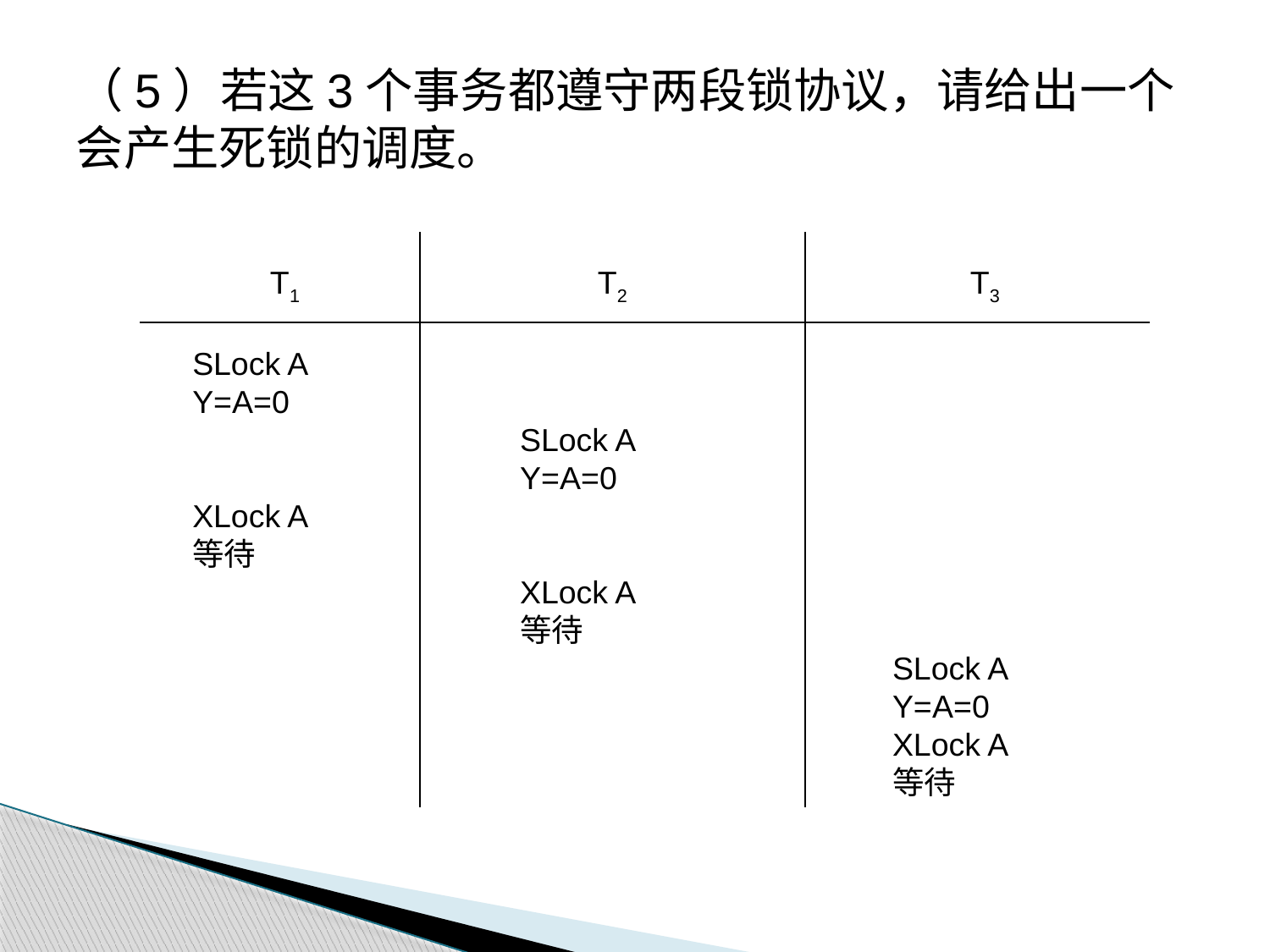

# （5）若这3个事务都遵守两段锁协议，请给出一个会产生死锁的调度。
T1

SLock A
Y=A=0

XLock A
等待
T2

SLock A
Y=A=0

XLock A
等待
T3

SLock A
Y=A=0
XLock A
等待